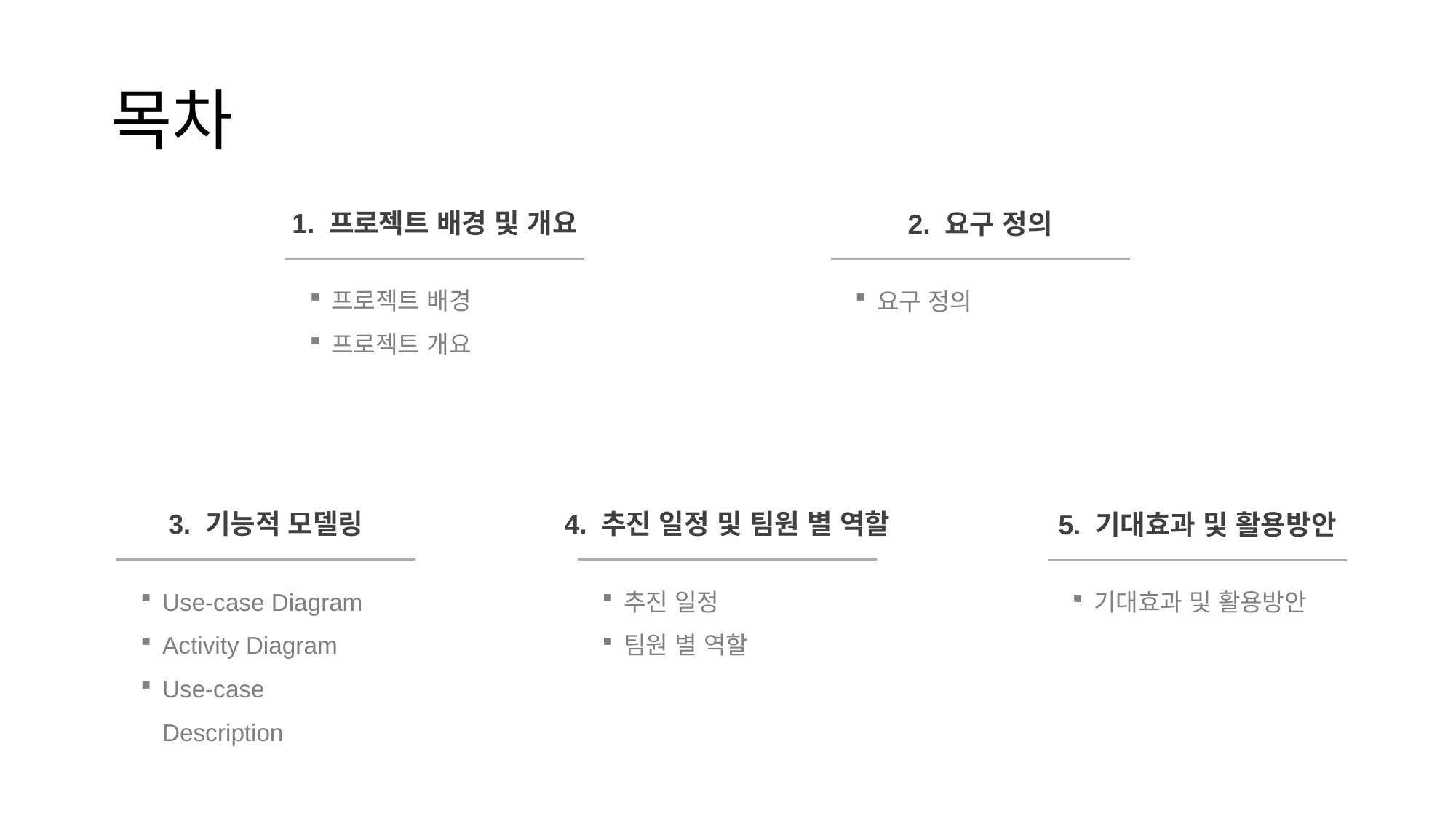

# 목차
1. 프로젝트 배경 및 개요
프로젝트 배경
프로젝트 개요
2. 요구 정의
요구 정의
3. 기능적 모델링
Use-case Diagram
Activity Diagram
Use-case Description
4. 추진 일정 및 팀원 별 역할
추진 일정
팀원 별 역할
5. 기대효과 및 활용방안
기대효과 및 활용방안